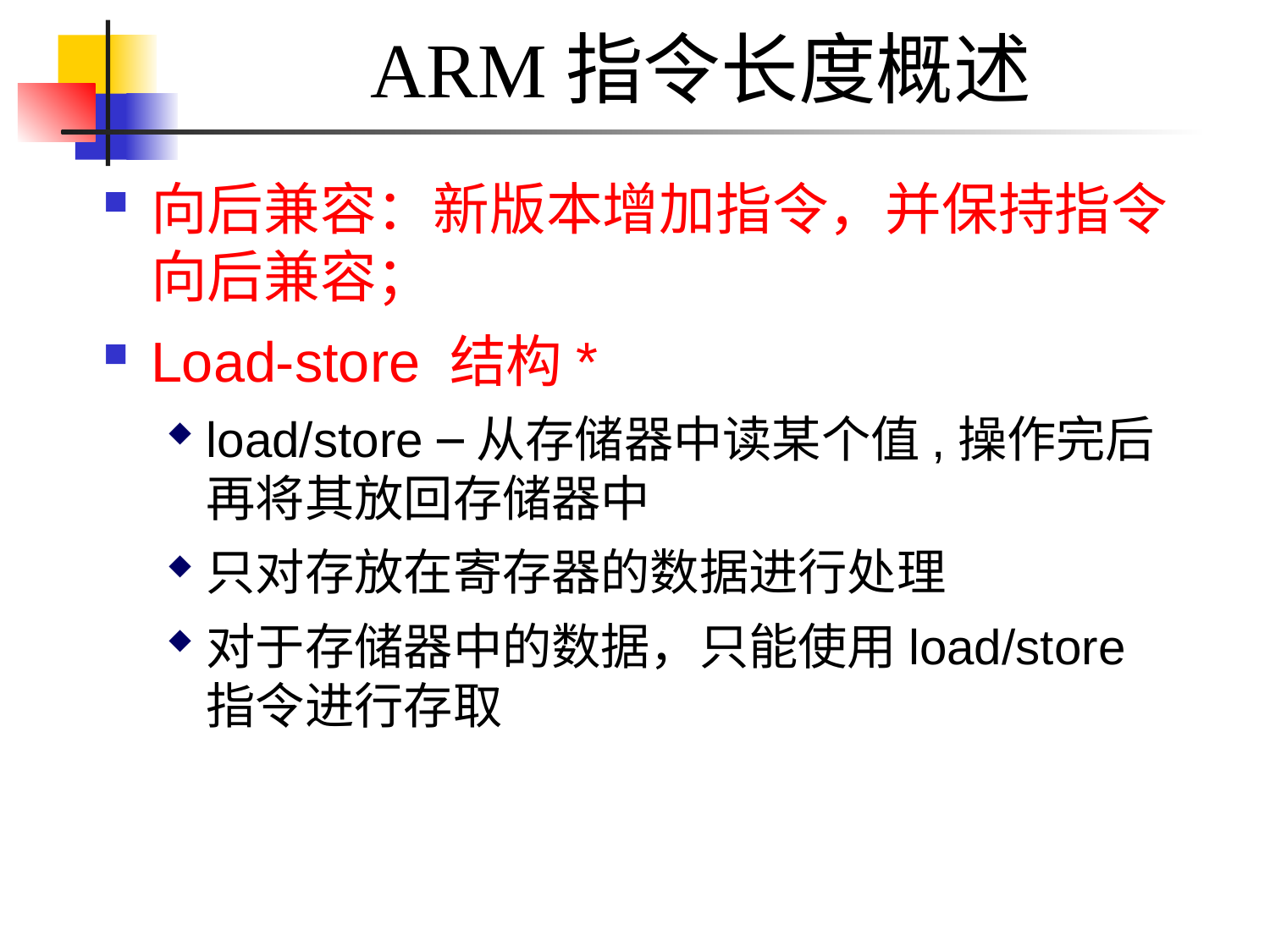

# ARM指令长度概述
向后兼容：新版本增加指令，并保持指令向后兼容；
Load-store 结构*
load/store –从存储器中读某个值,操作完后再将其放回存储器中
只对存放在寄存器的数据进行处理
对于存储器中的数据，只能使用load/store指令进行存取